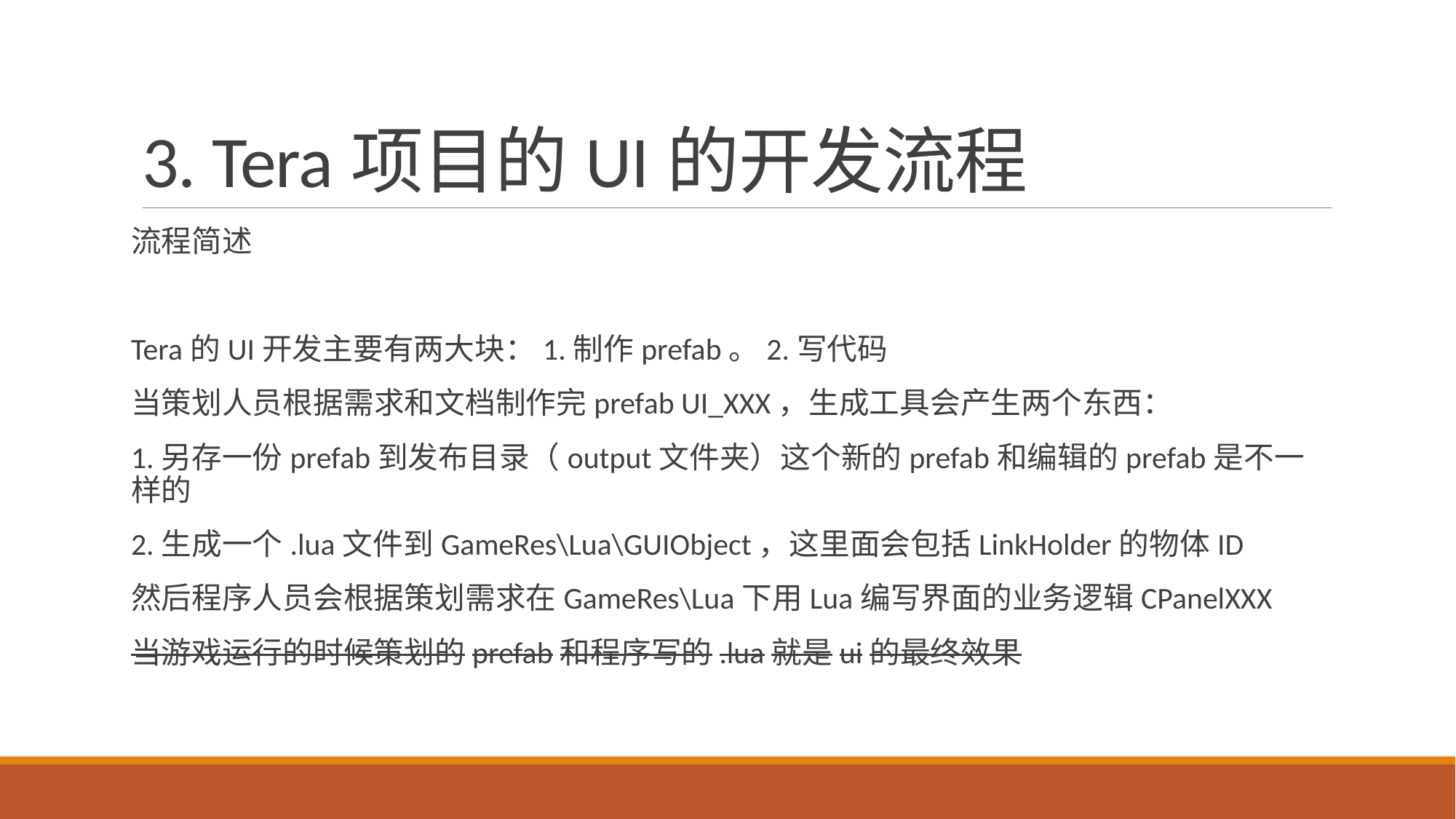

# 3. Tera项目的UI的开发流程
流程简述

Tera的UI开发主要有两大块：1.制作prefab。2.写代码
当策划人员根据需求和文档制作完prefab UI_XXX，生成工具会产生两个东西：
1.另存一份prefab到发布目录（output文件夹）这个新的prefab和编辑的prefab是不一样的
2.生成一个.lua文件到GameRes\Lua\GUIObject，这里面会包括LinkHolder的物体ID
然后程序人员会根据策划需求在GameRes\Lua下用Lua编写界面的业务逻辑CPanelXXX
当游戏运行的时候策划的prefab和程序写的.lua就是ui的最终效果